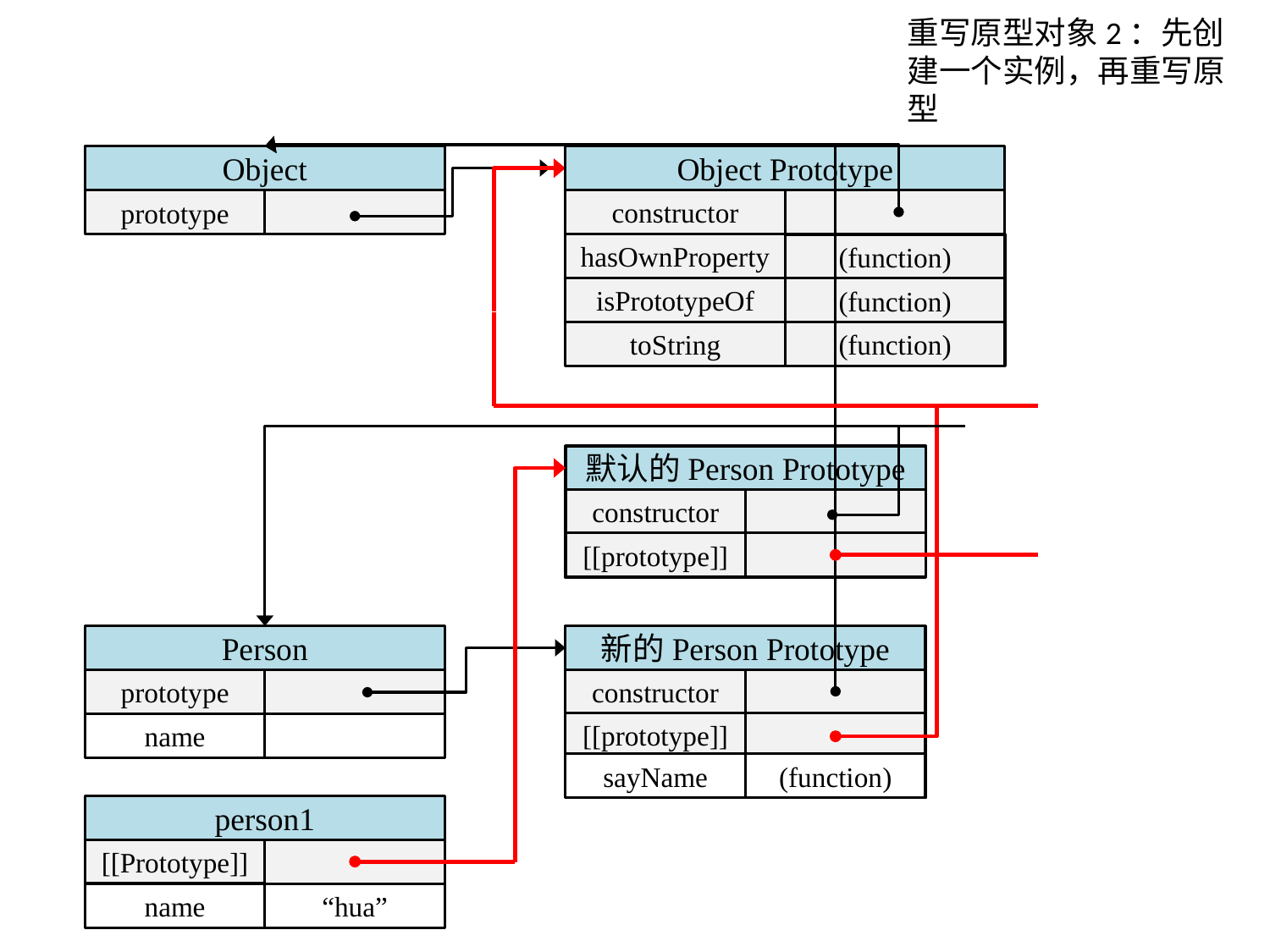

重写原型对象2：先创建一个实例，再重写原型

Object
prototype

Object Prototype
constructor
hasOwnProperty
isPrototypeOf
toString
(function)
(function)
(function)

默认的Person Prototype
constructor

[[prototype]]
Person

prototype
name

新的Person Prototype
constructor

[[prototype]]
sayName
(function)
person1

[[Prototype]]
name
“hua”